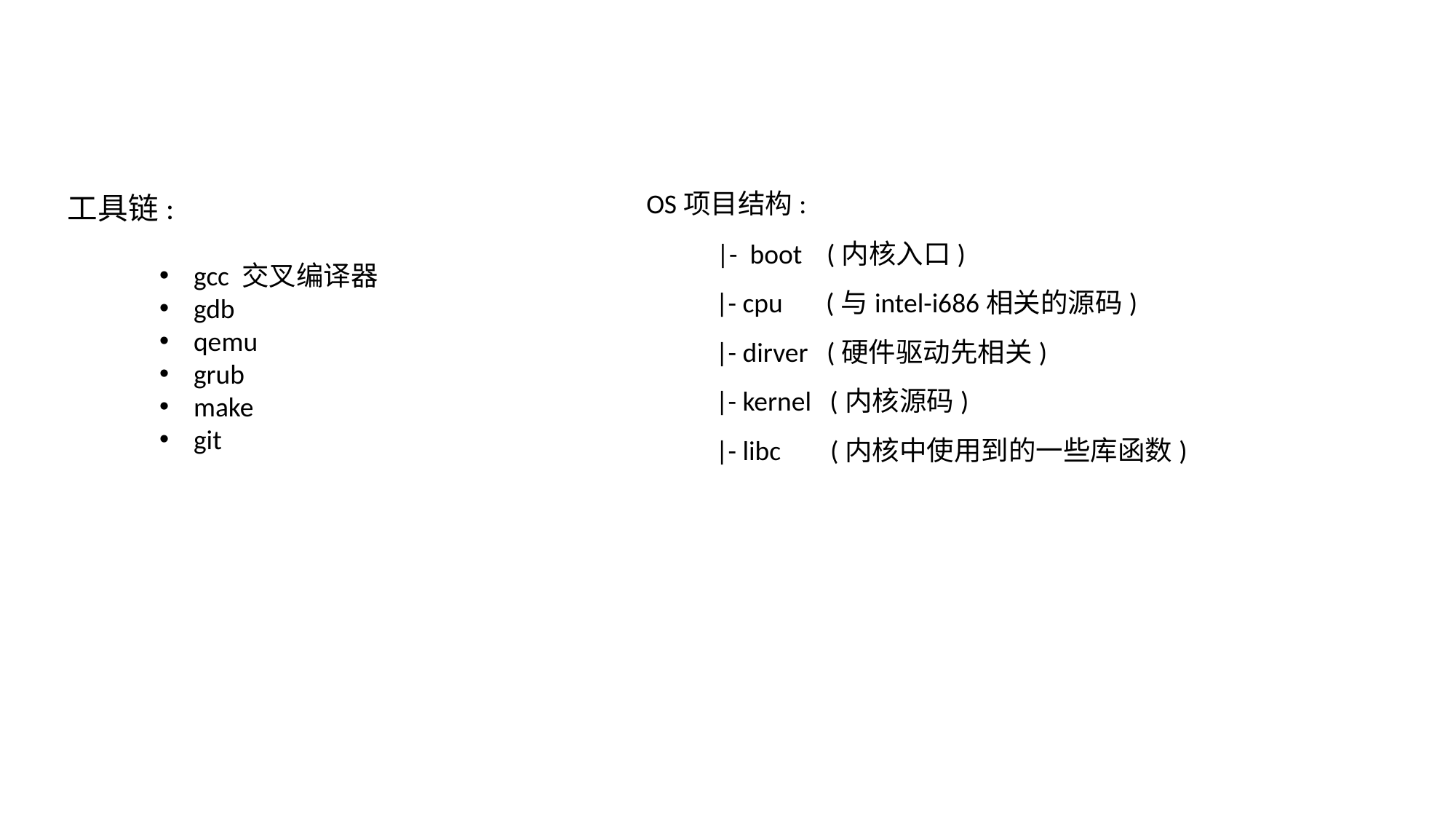

OS项目结构:
工具链:
         |-  boot    (内核入口)
|- cpu       (与intel-i686相关的源码)
|- dirver   (硬件驱动先相关)
|- kernel   (内核源码)
|- libc        (内核中使用到的一些库函数)
gcc 交叉编译器
gdb
qemu
grub
make
git